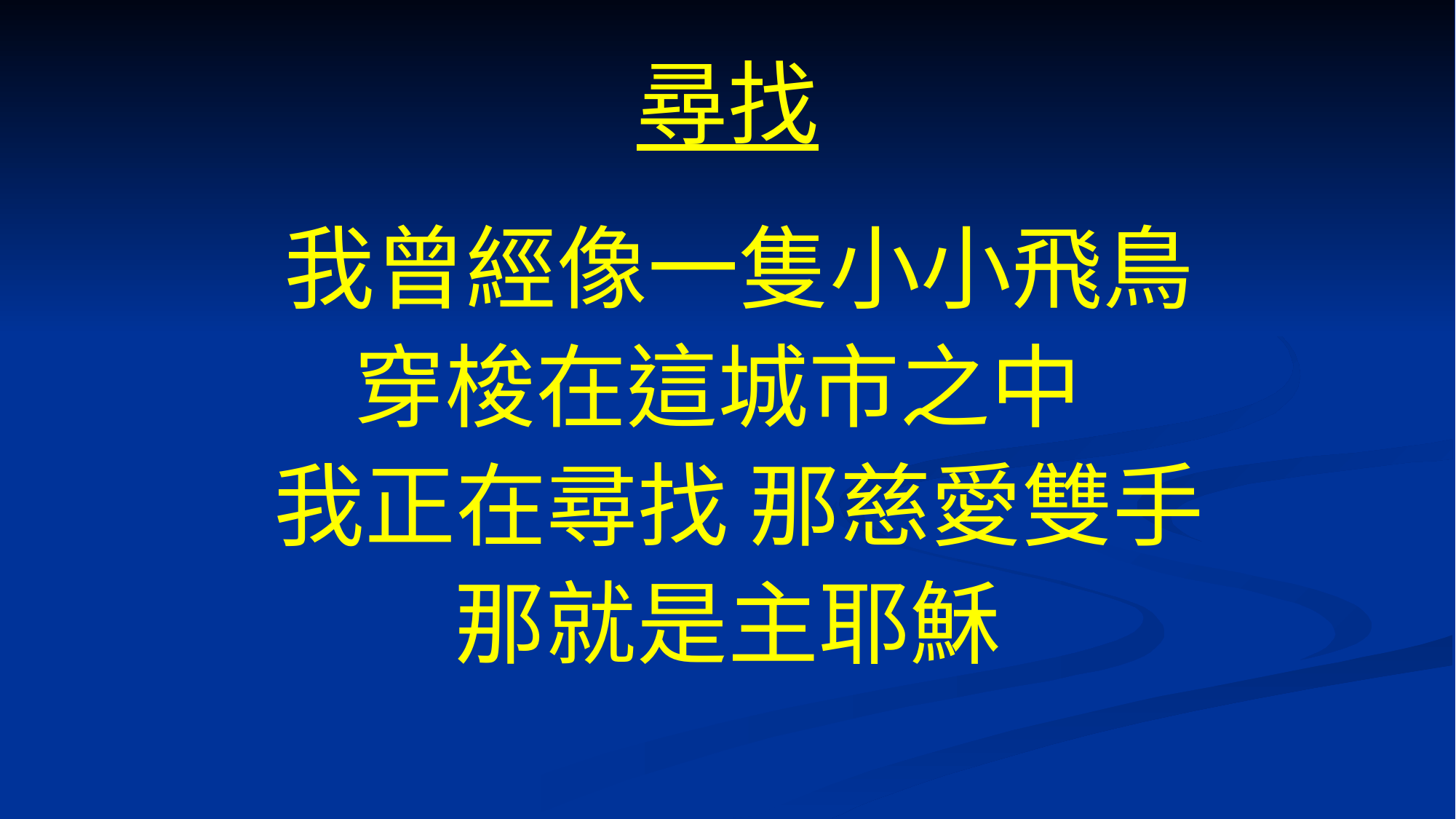

# 尋找
 我曾經像一隻小小飛鳥
穿梭在這城市之中
 我正在尋找 那慈愛雙手
那就是主耶穌